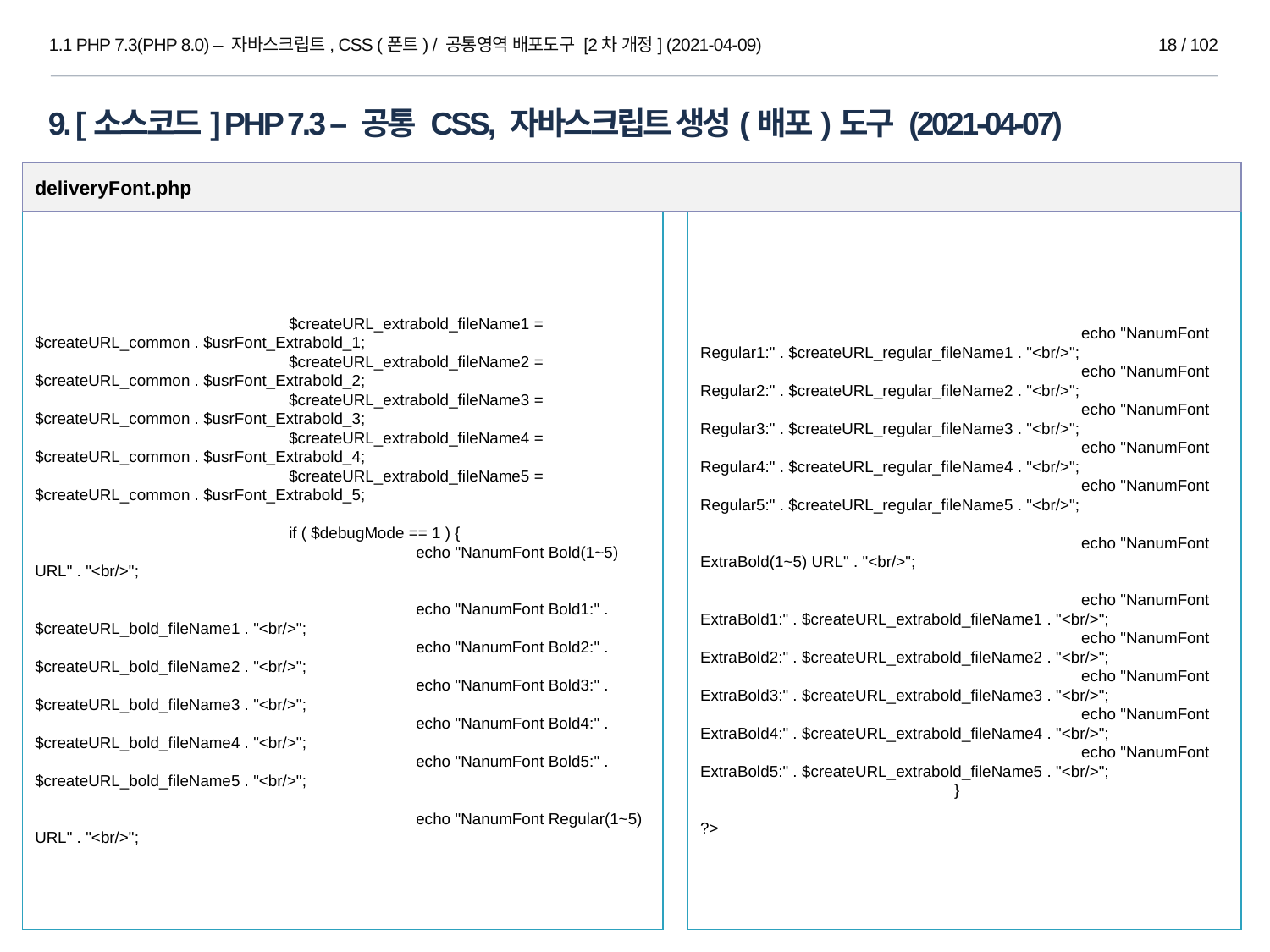

1.1 PHP 7.3(PHP 8.0) – 자바스크립트, CSS (폰트) / 공통영역 배포도구 [2차 개정] (2021-04-09)
18 / 102

9. [소스코드] PHP 7.3 – 공통 CSS, 자바스크립트 생성(배포)도구 (2021-04-07)
deliveryFont.php

		$createURL_extrabold_fileName1 = $createURL_common . $usrFont_Extrabold_1;
		$createURL_extrabold_fileName2 = $createURL_common . $usrFont_Extrabold_2;
		$createURL_extrabold_fileName3 = $createURL_common . $usrFont_Extrabold_3;
		$createURL_extrabold_fileName4 = $createURL_common . $usrFont_Extrabold_4;
		$createURL_extrabold_fileName5 = $createURL_common . $usrFont_Extrabold_5;

		if ( $debugMode == 1 ) {
			echo "NanumFont Bold(1~5) URL" . "<br/>";

			echo "NanumFont Bold1:" . $createURL_bold_fileName1 . "<br/>";
			echo "NanumFont Bold2:" . $createURL_bold_fileName2 . "<br/>";
			echo "NanumFont Bold3:" . $createURL_bold_fileName3 . "<br/>";
			echo "NanumFont Bold4:" . $createURL_bold_fileName4 . "<br/>";
			echo "NanumFont Bold5:" . $createURL_bold_fileName5 . "<br/>";

			echo "NanumFont Regular(1~5) URL" . "<br/>";

			echo "NanumFont Regular1:" . $createURL_regular_fileName1 . "<br/>";
			echo "NanumFont Regular2:" . $createURL_regular_fileName2 . "<br/>";
			echo "NanumFont Regular3:" . $createURL_regular_fileName3 . "<br/>";
			echo "NanumFont Regular4:" . $createURL_regular_fileName4 . "<br/>";
			echo "NanumFont Regular5:" . $createURL_regular_fileName5 . "<br/>";

			echo "NanumFont ExtraBold(1~5) URL" . "<br/>";

			echo "NanumFont ExtraBold1:" . $createURL_extrabold_fileName1 . "<br/>";
			echo "NanumFont ExtraBold2:" . $createURL_extrabold_fileName2 . "<br/>";
			echo "NanumFont ExtraBold3:" . $createURL_extrabold_fileName3 . "<br/>";
			echo "NanumFont ExtraBold4:" . $createURL_extrabold_fileName4 . "<br/>";
			echo "NanumFont ExtraBold5:" . $createURL_extrabold_fileName5 . "<br/>";
		}

?>